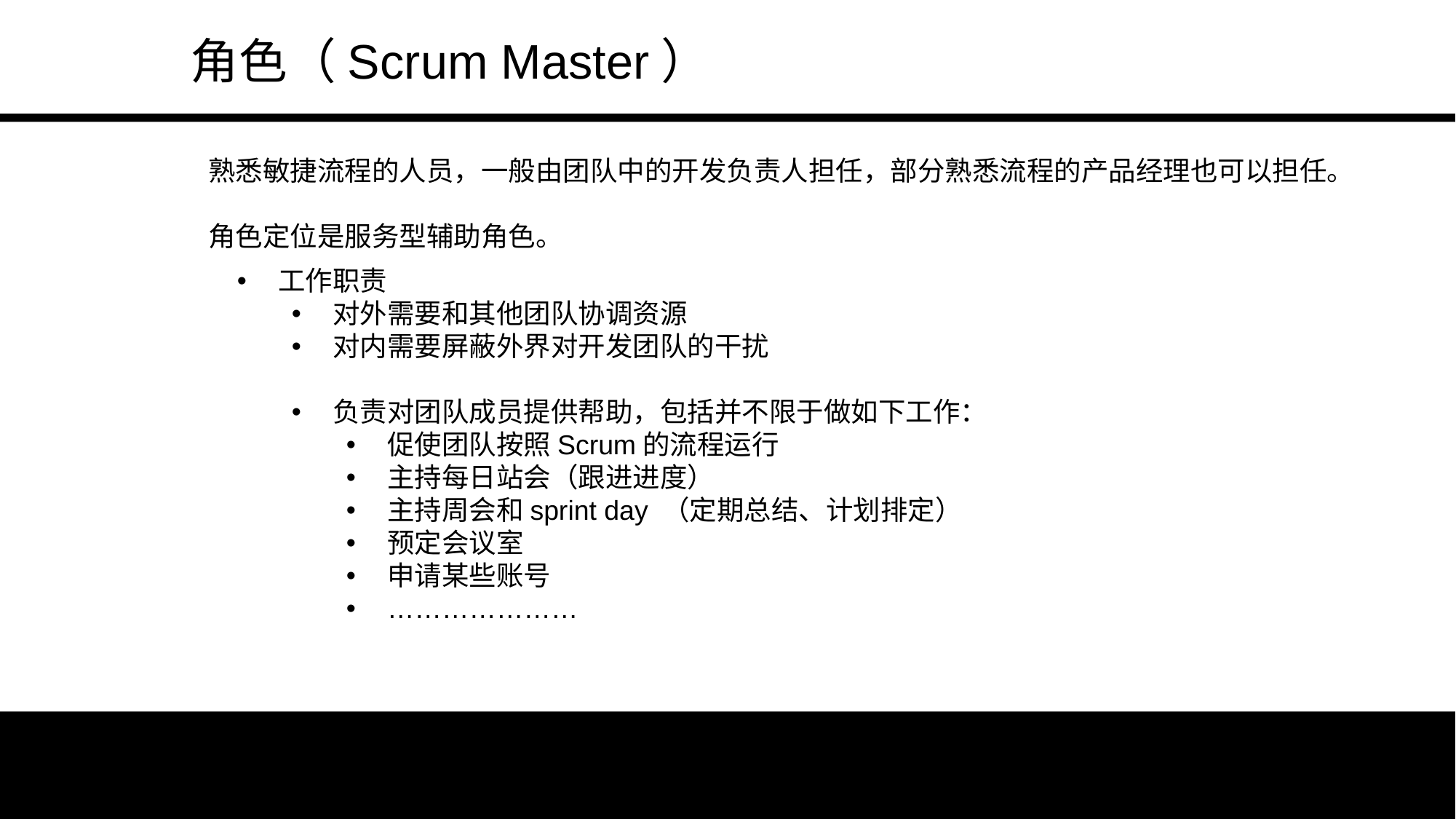

角色（Scrum Master）

熟悉敏捷流程的人员，一般由团队中的开发负责人担任，部分熟悉流程的产品经理也可以担任。
角色定位是服务型辅助角色。
工作职责
对外需要和其他团队协调资源
对内需要屏蔽外界对开发团队的干扰

负责对团队成员提供帮助，包括并不限于做如下工作：
促使团队按照Scrum的流程运行
主持每日站会（跟进进度）
主持周会和sprint day （定期总结、计划排定）
预定会议室
申请某些账号
…………………